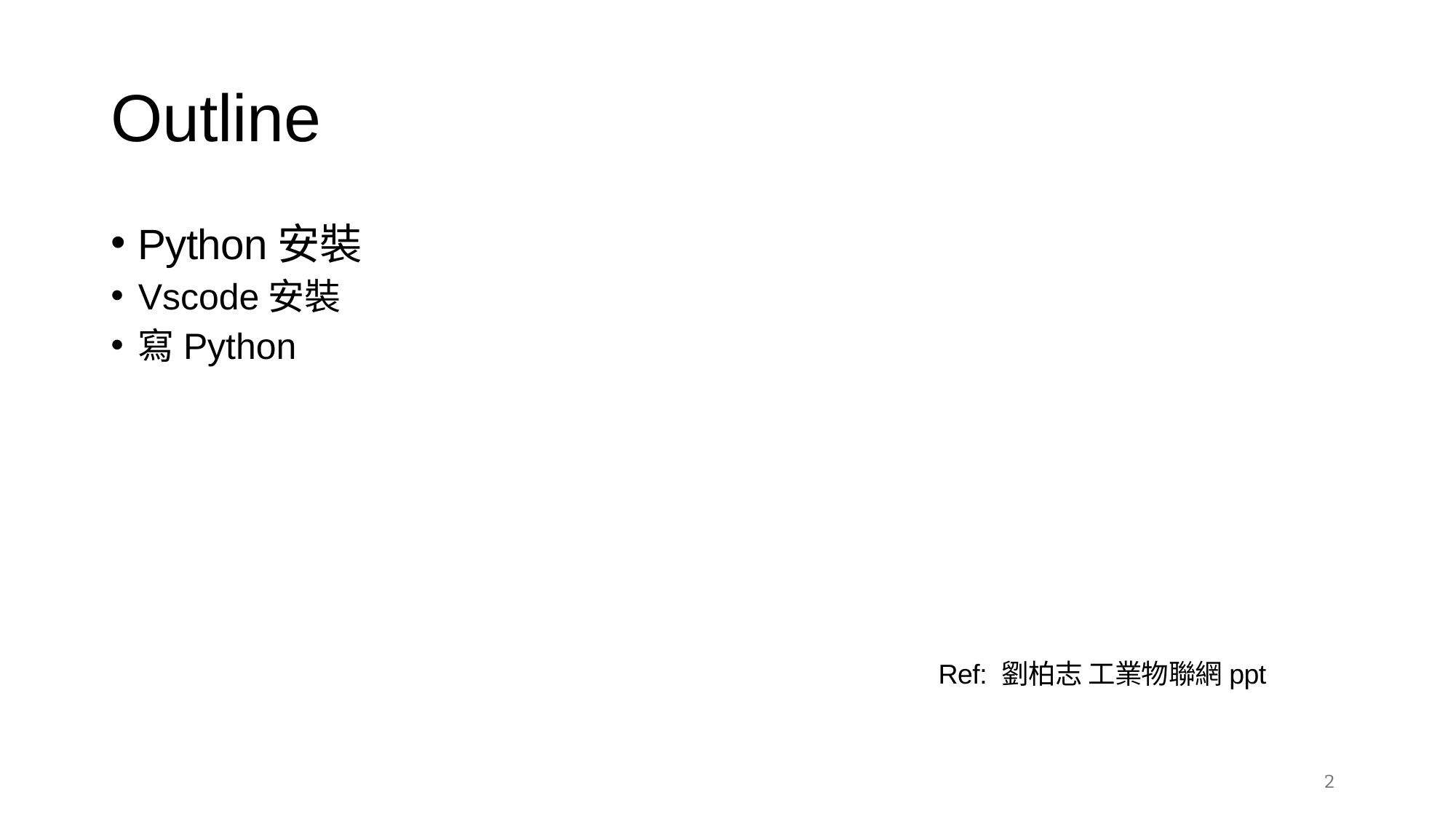

# Outline
Python安裝
Vscode安裝
寫Python
Ref: 劉柏志 工業物聯網ppt
2